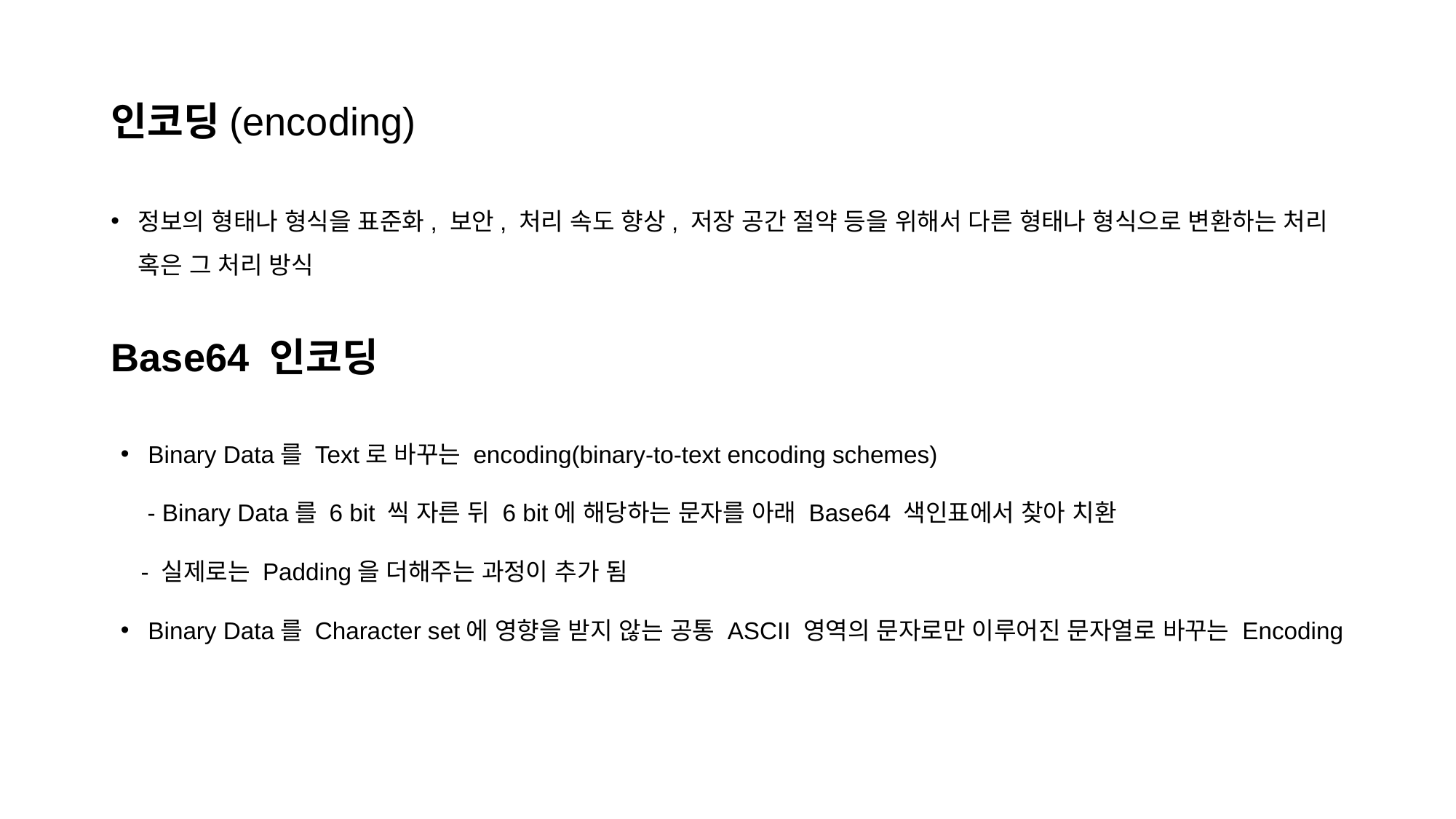

# 인코딩(encoding)
정보의 형태나 형식을 표준화, 보안, 처리 속도 향상, 저장 공간 절약 등을 위해서 다른 형태나 형식으로 변환하는 처리 혹은 그 처리 방식
Base64 인코딩
Binary Data를 Text로 바꾸는 encoding(binary-to-text encoding schemes)
    - Binary Data를 6 bit 씩 자른 뒤 6 bit에 해당하는 문자를 아래 Base64 색인표에서 찾아 치환
   - 실제로는 Padding을 더해주는 과정이 추가 됨
Binary Data를 Character set에 영향을 받지 않는 공통 ASCII 영역의 문자로만 이루어진 문자열로 바꾸는 Encoding